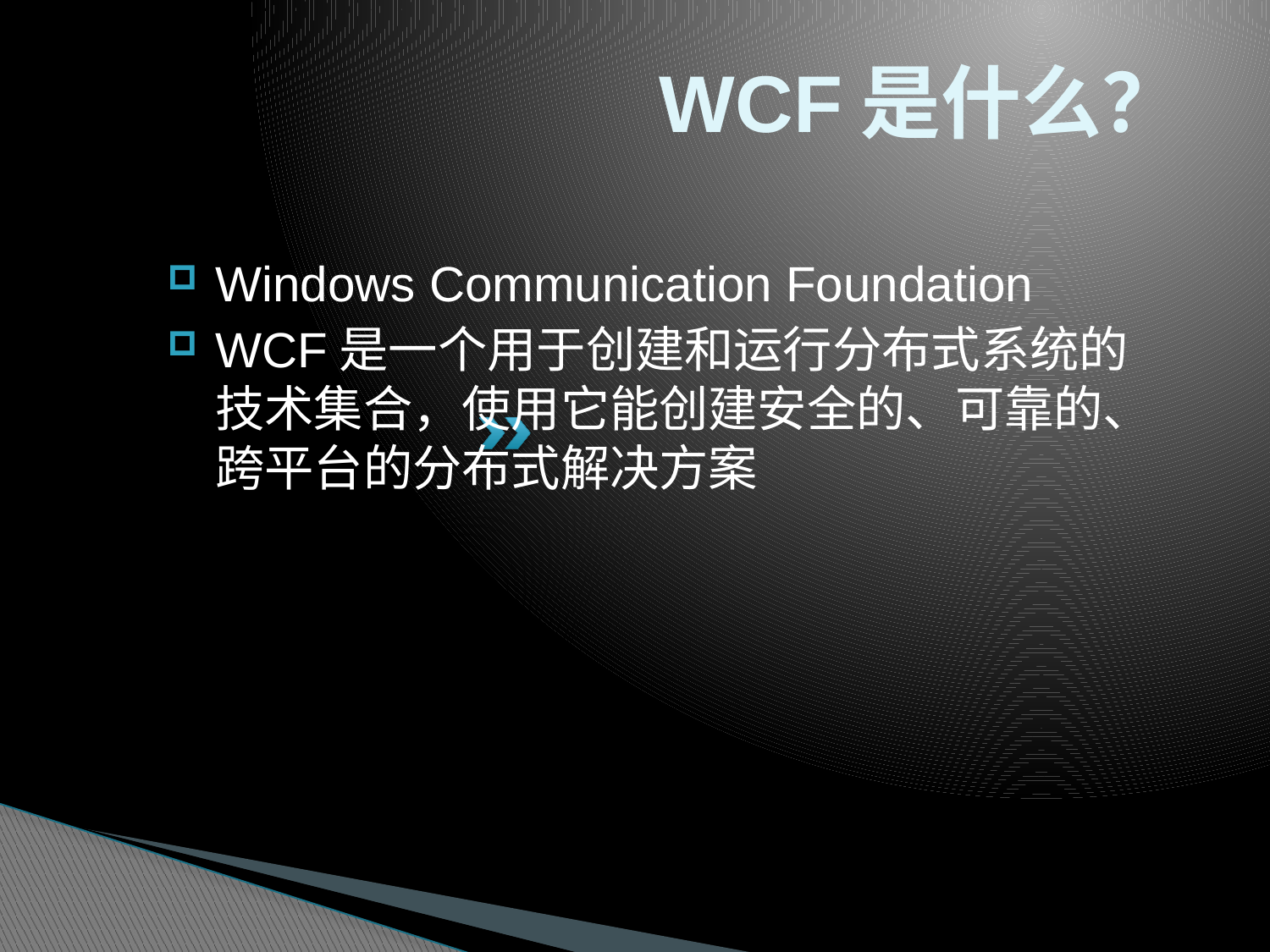

# WCF是什么？
Windows Communication Foundation
WCF是一个用于创建和运行分布式系统的技术集合，使用它能创建安全的、可靠的、跨平台的分布式解决方案